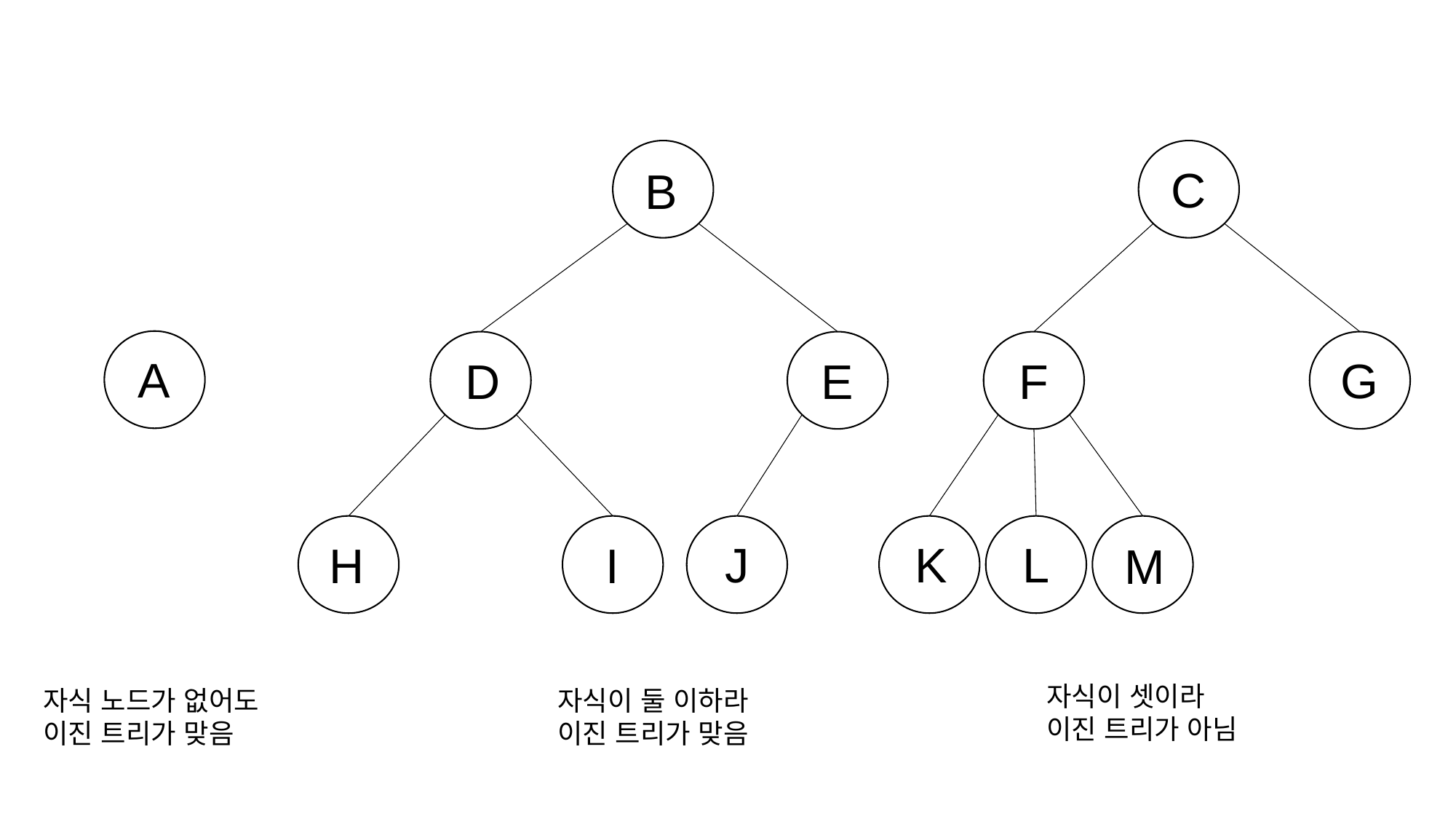

C
B

A
G
E
F
D

K
L
J
H
I
M
자식이 셋이라
이진 트리가 아님
자식이 둘 이하라
이진 트리가 맞음
자식 노드가 없어도 이진 트리가 맞음